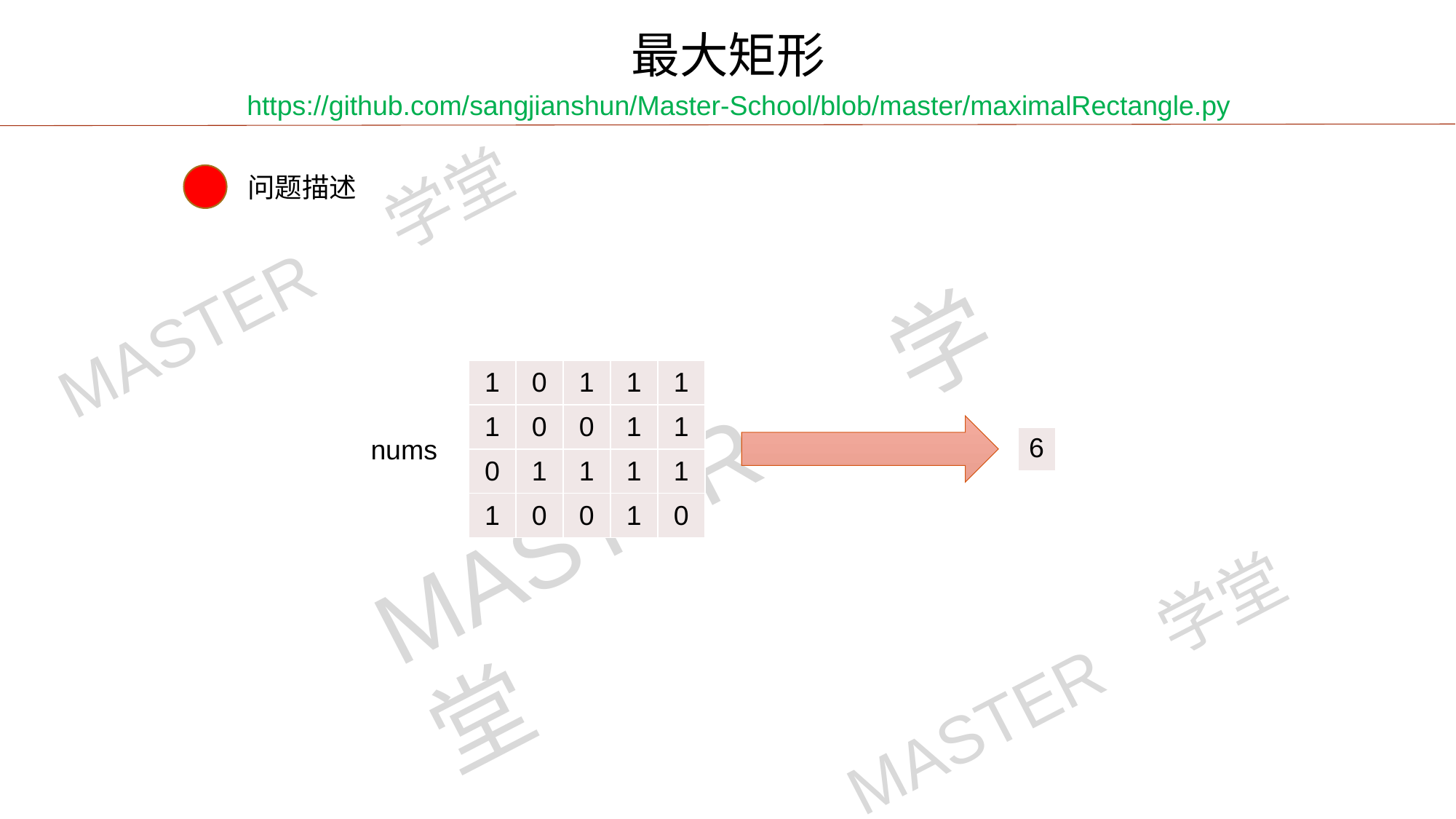

最大矩形
https://github.com/sangjianshun/Master-School/blob/master/maximalRectangle.py
问题描述

| 1 | 0 | 1 | 1 | 1 |
| --- | --- | --- | --- | --- |
| 1 | 0 | 0 | 1 | 1 |
| 0 | 1 | 1 | 1 | 1 |
| 1 | 0 | 0 | 1 | 0 |

nums
| 6 |
| --- |